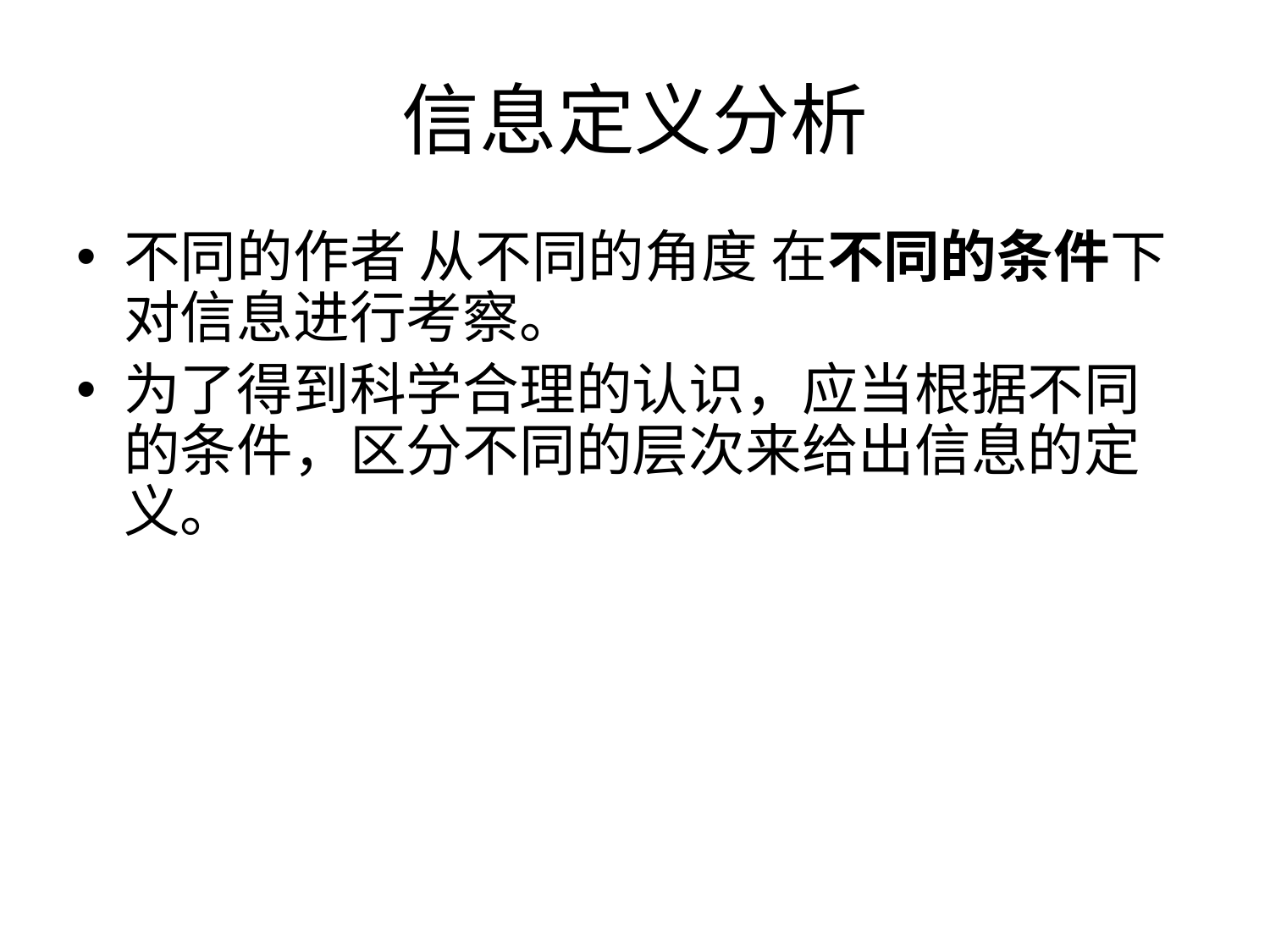

# 信息定义分析
不同的作者 从不同的角度 在不同的条件下对信息进行考察。
为了得到科学合理的认识，应当根据不同的条件，区分不同的层次来给出信息的定义。